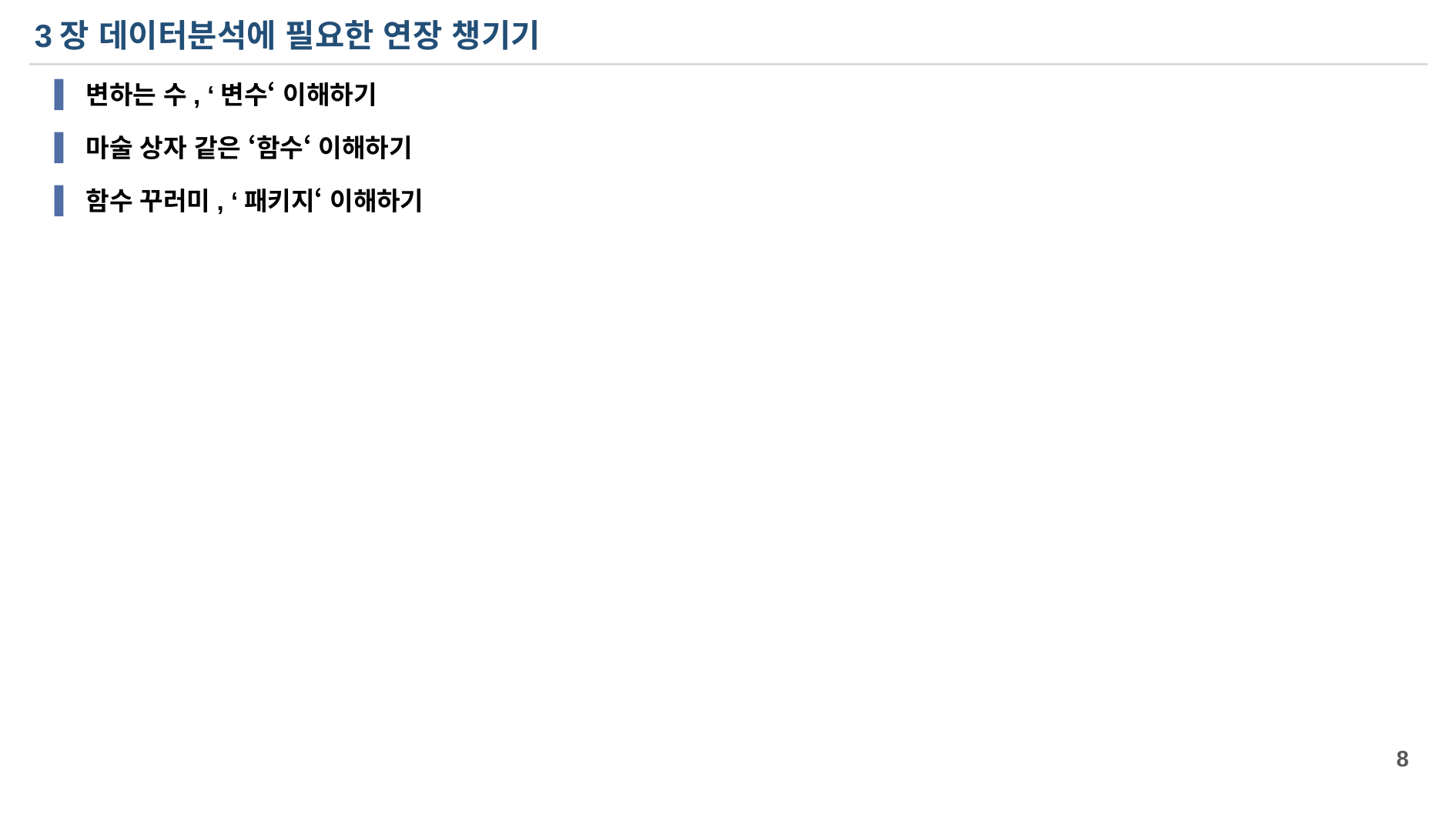

# 3장 데이터분석에 필요한 연장 챙기기
변하는 수, ‘변수‘ 이해하기
마술 상자 같은 ‘함수‘ 이해하기
함수 꾸러미, ‘패키지‘ 이해하기
8